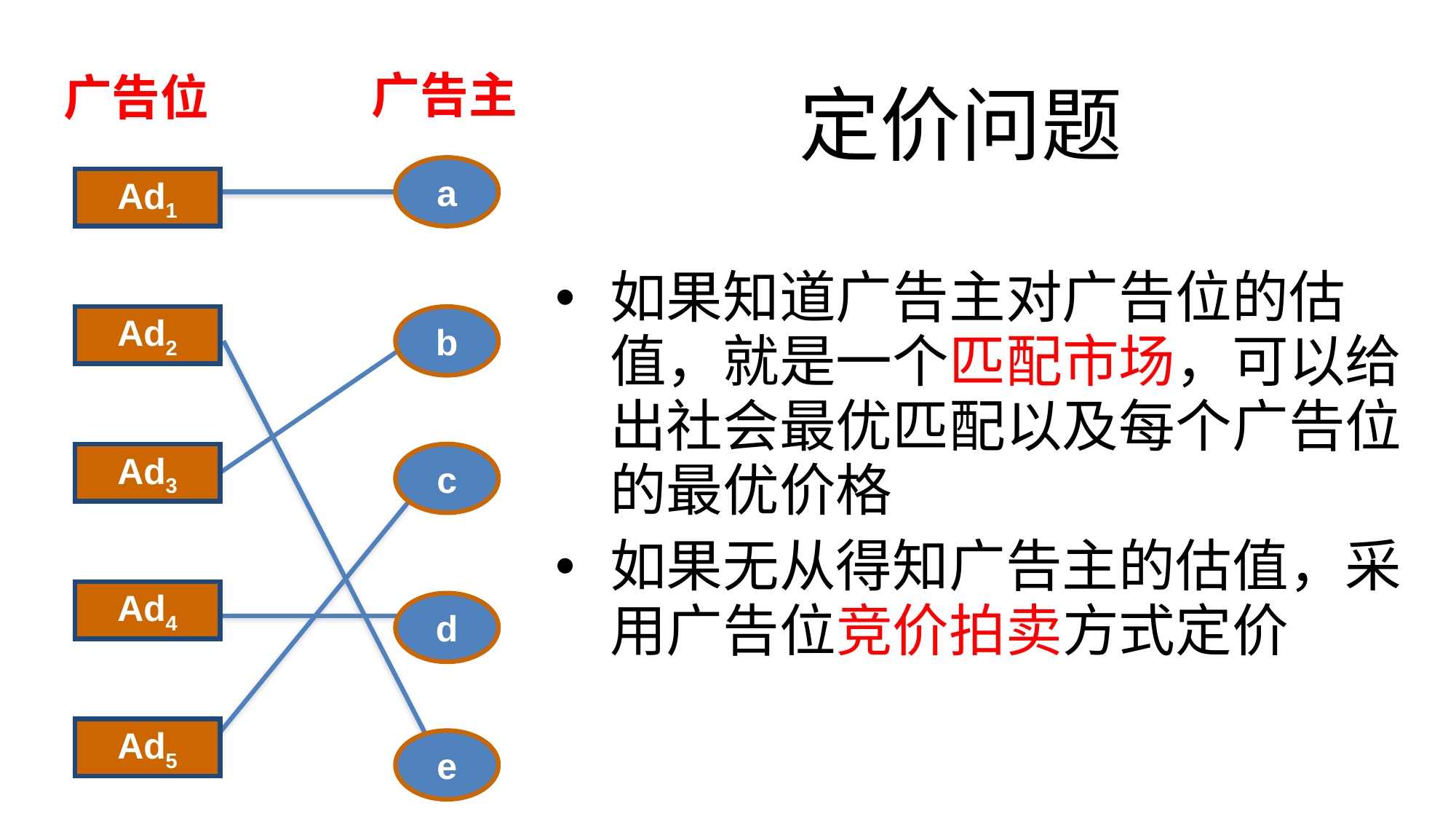

广告主
a
b
c
d
e
广告位
定价问题
Ad1

如果知道广告主对广告位的估值，就是一个匹配市场，可以给出社会最优匹配以及每个广告位的最优价格
如果无从得知广告主的估值，采用广告位竞价拍卖方式定价

Ad2
Ad3
Ad4
Ad5